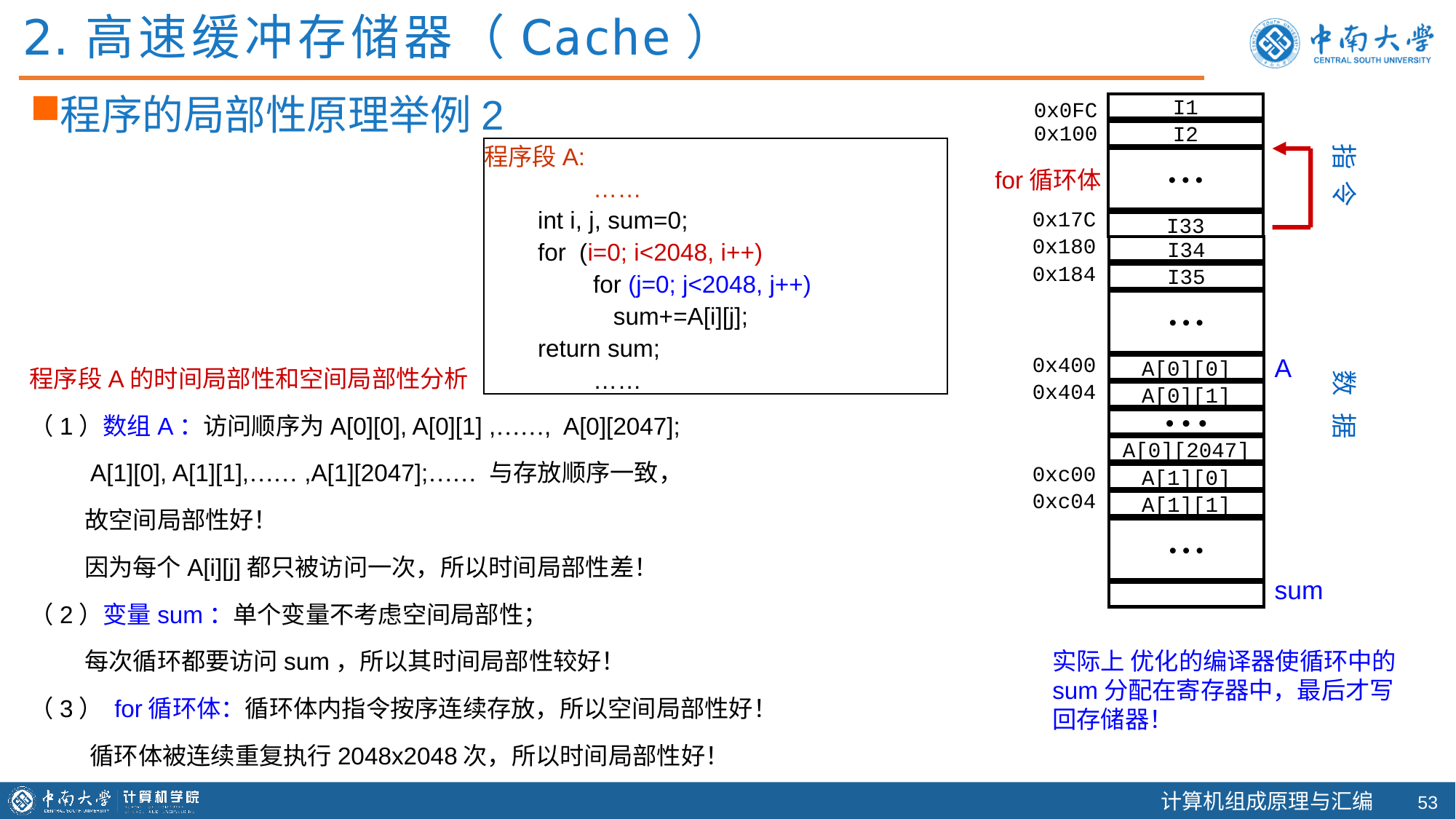

2.高速缓冲存储器（Cache）

程序的局部性原理举例2
0x0FC
I1
0x100
I2
指  令                            数   据
• • •

for循环体
0x17C
I33
0x180
I34
0x184
I35
• • •
0x400
A
A[0][0]
0x404
A[0][1]
• • •
A[0][2047]
0xc00
A[1][0]
0xc04
A[1][1]
• • •
sum

程序段A:
	……
        int i, j, sum=0;
        for  (i=0; i<2048, i++)
	for (j=0; j<2048, j++)
	   sum+=A[i][j];
        return sum;
 	……
程序段A的时间局部性和空间局部性分析
（1）数组A：访问顺序为A[0][0], A[0][1] ,……,  A[0][2047];
         A[1][0], A[1][1],…… ,A[1][2047];…… 与存放顺序一致，
         故空间局部性好！
         因为每个A[i][j]都只被访问一次，所以时间局部性差！
（2）变量sum：单个变量不考虑空间局部性；
         每次循环都要访问sum，所以其时间局部性较好！
（3） for循环体：循环体内指令按序连续存放，所以空间局部性好！
          循环体被连续重复执行2048x2048次，所以时间局部性好！
实际上 优化的编译器使循环中的sum分配在寄存器中，最后才写回存储器！

53